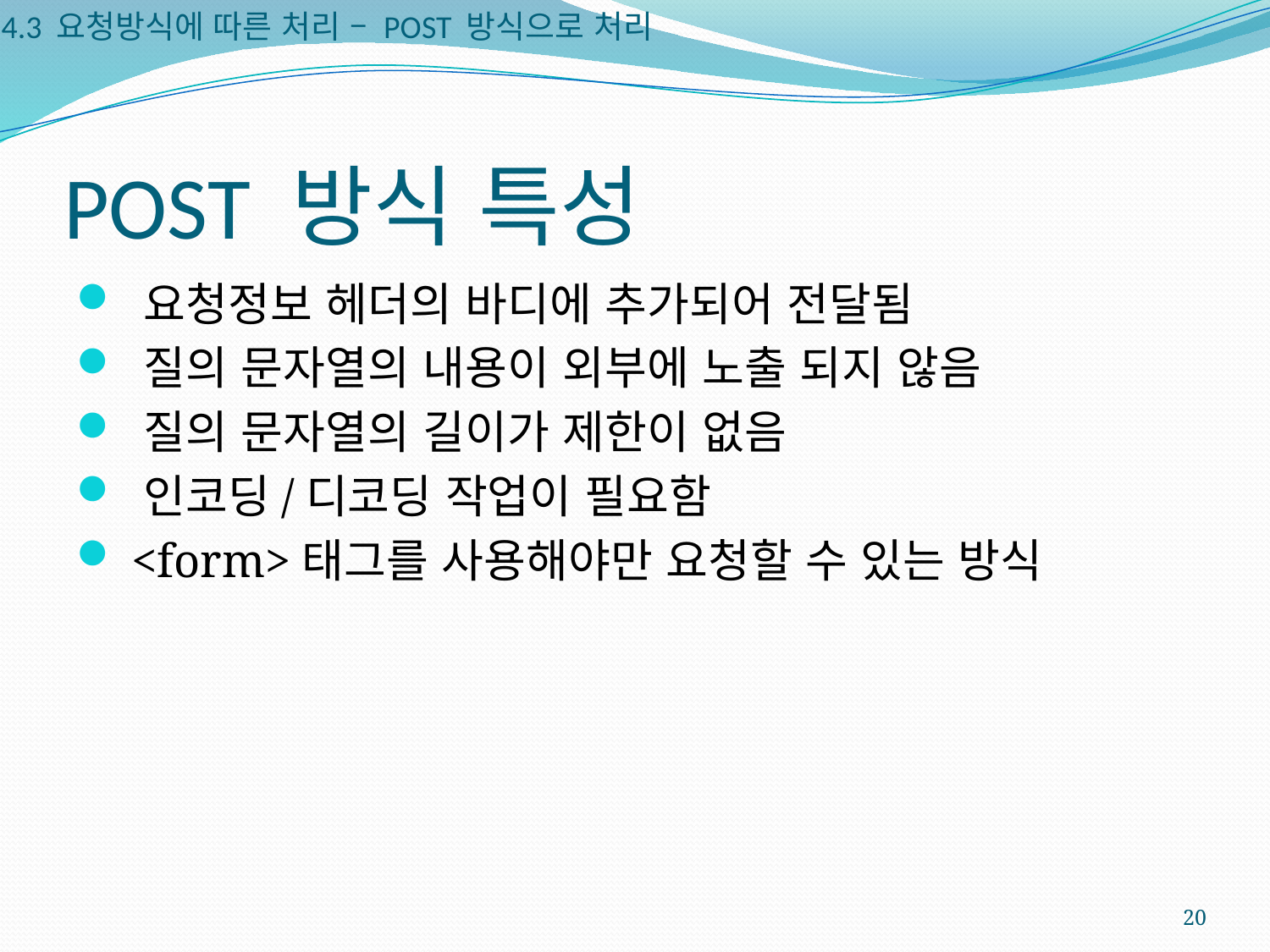

4.3 요청방식에 따른 처리 – POST 방식으로 처리
# POST 방식 특성
 요청정보 헤더의 바디에 추가되어 전달됨
 질의 문자열의 내용이 외부에 노출 되지 않음
 질의 문자열의 길이가 제한이 없음
 인코딩/디코딩 작업이 필요함
 <form>태그를 사용해야만 요청할 수 있는 방식
20